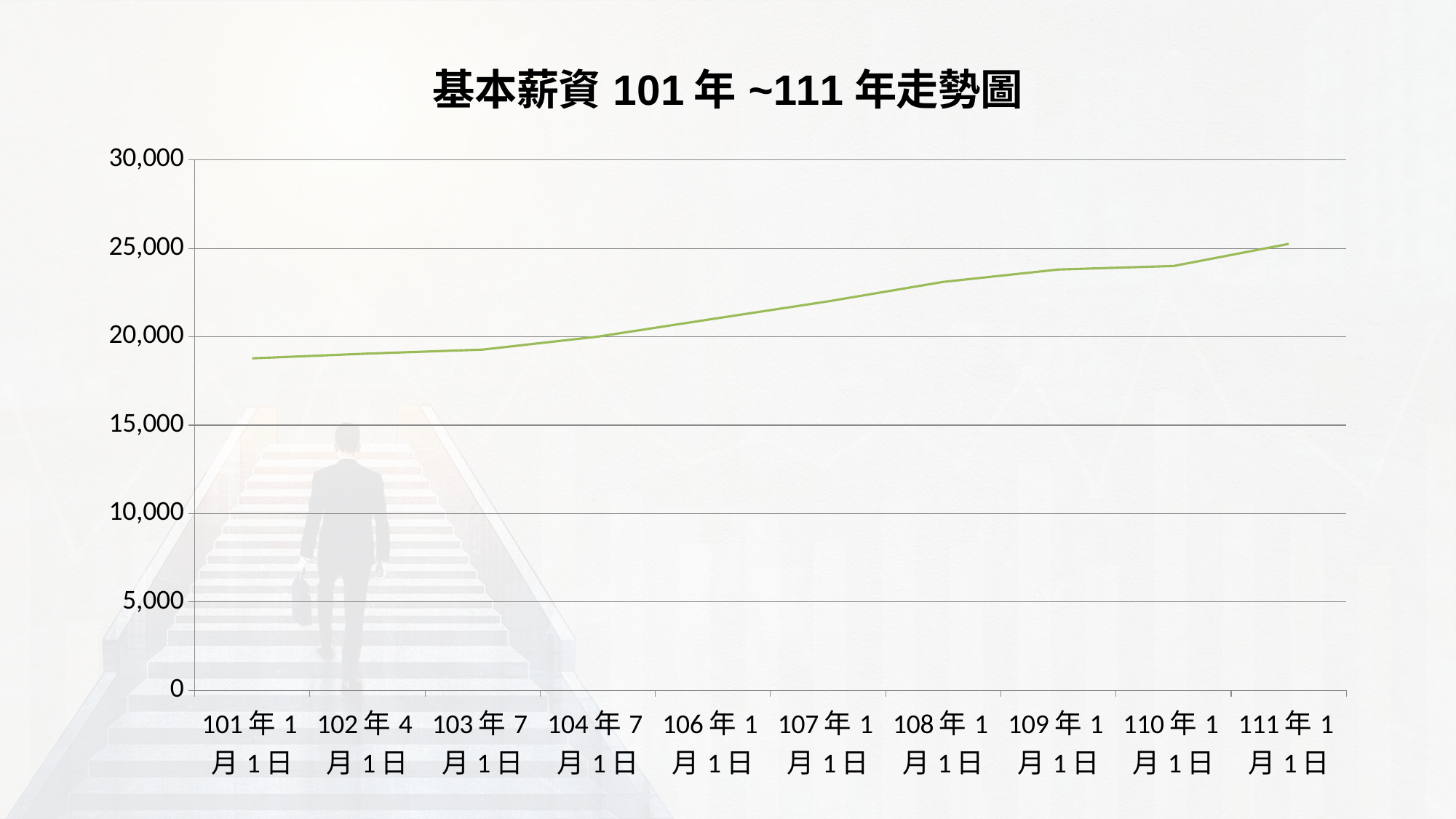

### Chart:

| Category |  |
|---|---|
| 101年1月1日 | 18780.0 |
| 102年4月1日 | 19047.0 |
| 103年7月1日 | 19273.0 |
| 104年7月1日 | 20008.0 |
| 106年1月1日 | 21009.0 |
| 107年1月1日 | 22000.0 |
| 108年1月1日 | 23100.0 |
| 109年1月1日 | 23800.0 |
| 110年1月1日 | 24000.0 |
| 111年1月1日 | 25250.0 |